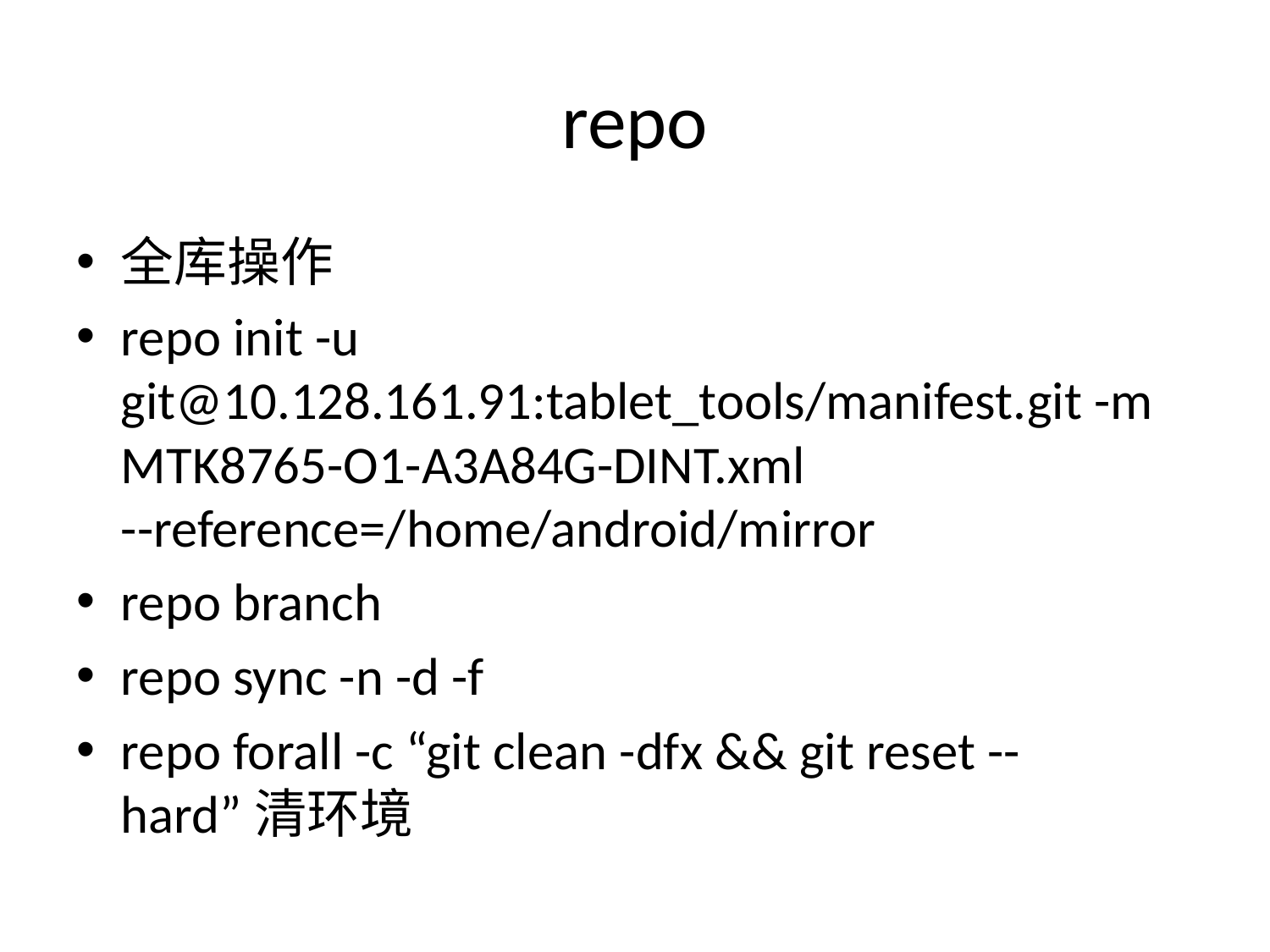

# repo
全库操作
repo init -u git@10.128.161.91:tablet_tools/manifest.git -m MTK8765-O1-A3A84G-DINT.xml --reference=/home/android/mirror
repo branch
repo sync -n -d -f
repo forall -c “git clean -dfx && git reset --hard”清环境